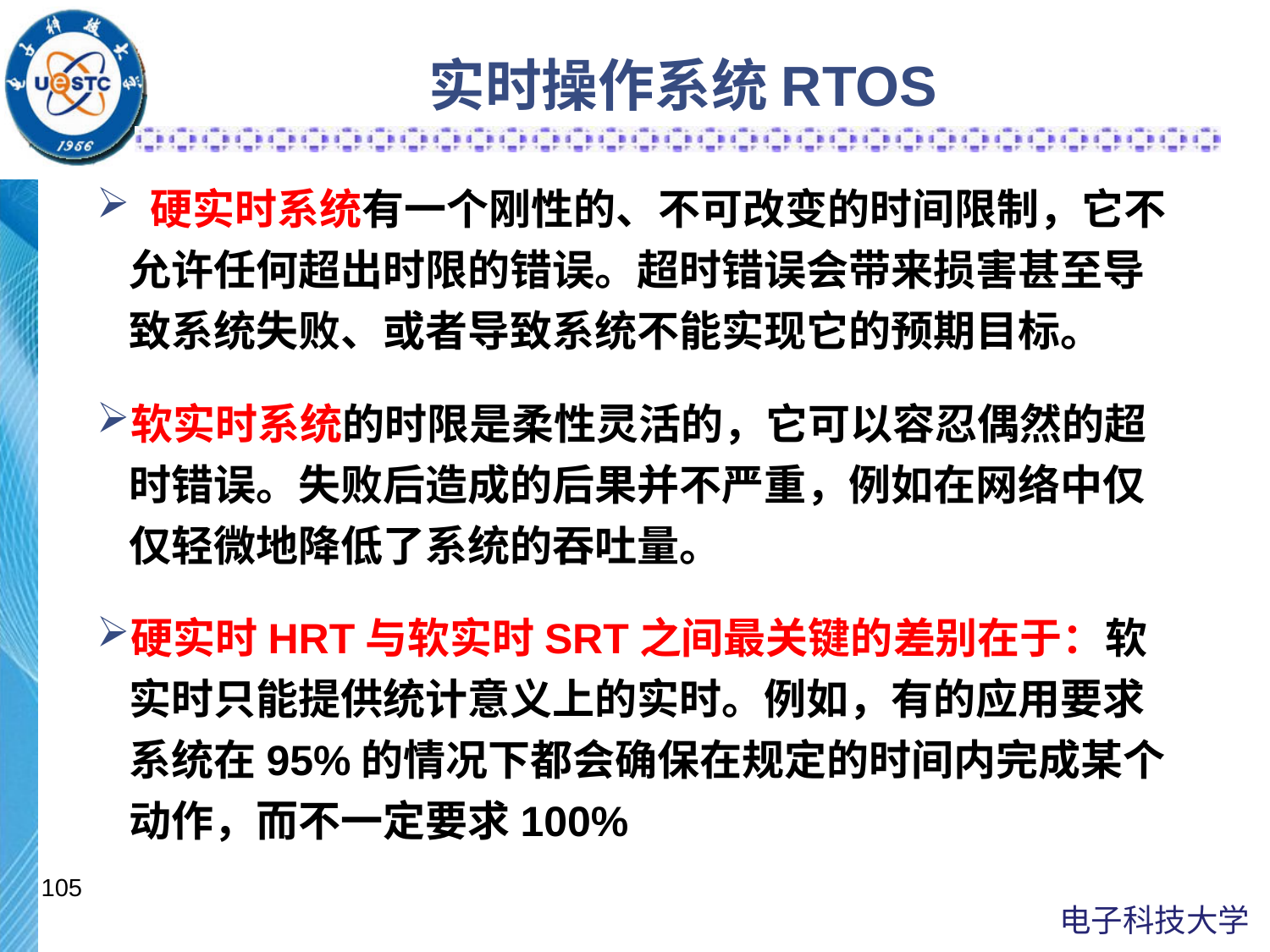

实时操作系统RTOS
 硬实时系统有一个刚性的、不可改变的时间限制，它不允许任何超出时限的错误。超时错误会带来损害甚至导致系统失败、或者导致系统不能实现它的预期目标。
软实时系统的时限是柔性灵活的，它可以容忍偶然的超时错误。失败后造成的后果并不严重，例如在网络中仅仅轻微地降低了系统的吞吐量。
硬实时HRT与软实时SRT之间最关键的差别在于：软实时只能提供统计意义上的实时。例如，有的应用要求系统在95%的情况下都会确保在规定的时间内完成某个动作，而不一定要求100%
105